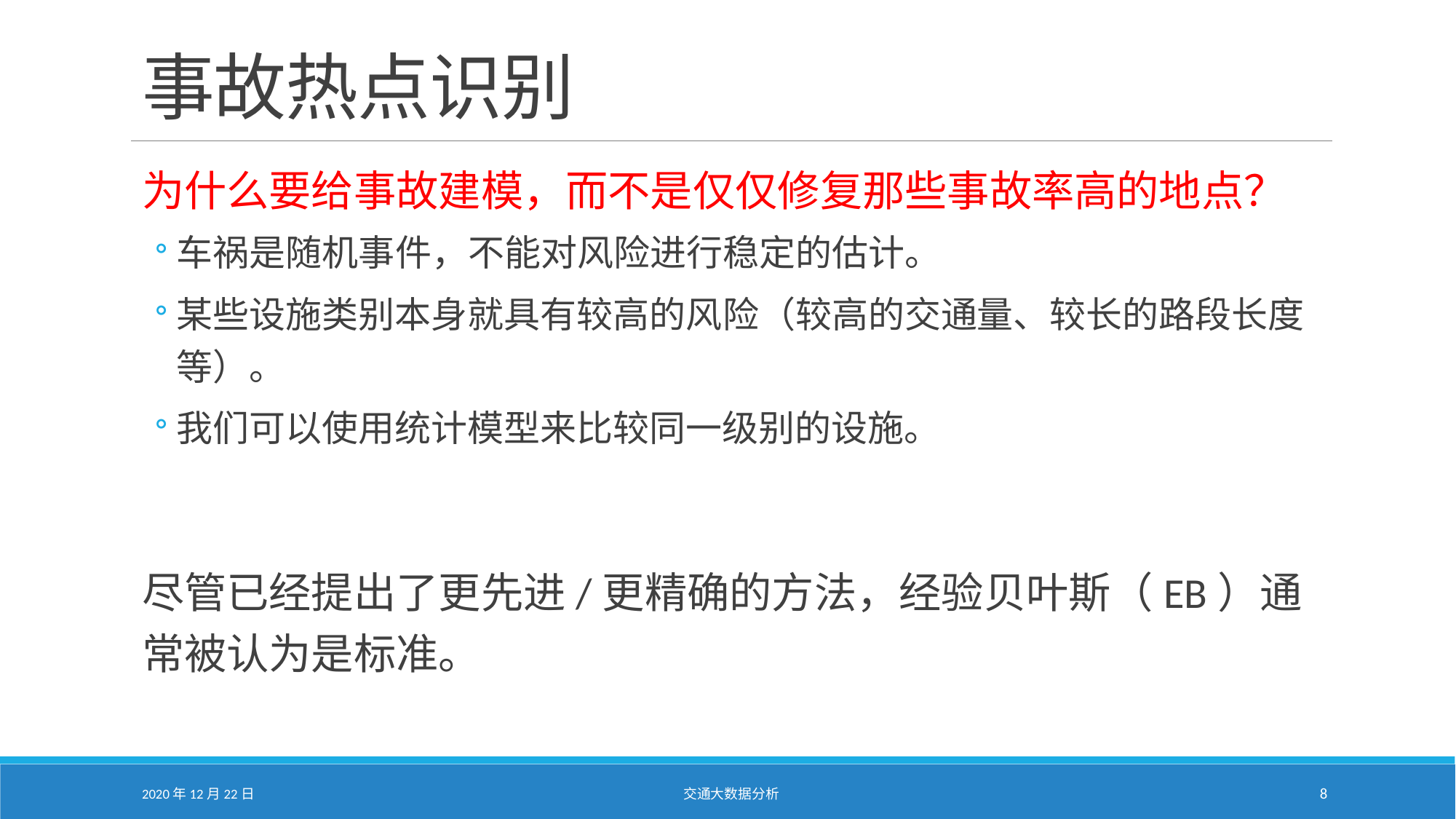

# 事故热点识别
为什么要给事故建模，而不是仅仅修复那些事故率高的地点？
车祸是随机事件，不能对风险进行稳定的估计。
某些设施类别本身就具有较高的风险（较高的交通量、较长的路段长度等）。
我们可以使用统计模型来比较同一级别的设施。

尽管已经提出了更先进/更精确的方法，经验贝叶斯（EB）通常被认为是标准。
2020年12月22日
交通大数据分析
8